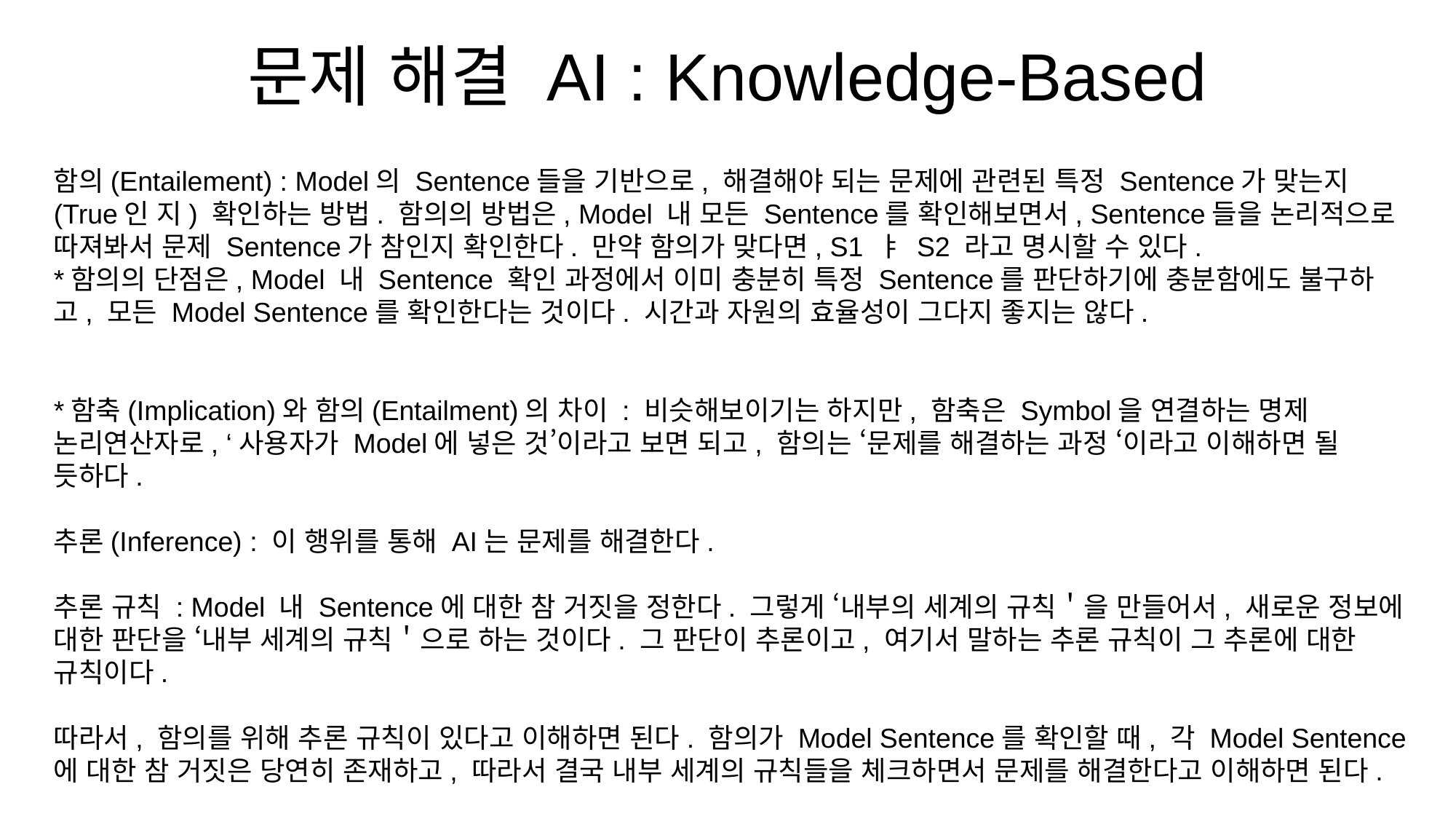

# 문제 해결 AI : Knowledge-Based
함의(Entailement) : Model의 Sentence들을 기반으로, 해결해야 되는 문제에 관련된 특정 Sentence가 맞는지(True인 지) 확인하는 방법. 함의의 방법은, Model 내 모든 Sentence를 확인해보면서, Sentence들을 논리적으로 따져봐서 문제 Sentence가 참인지 확인한다. 만약 함의가 맞다면, S1 ㅑ S2 라고 명시할 수 있다.
*함의의 단점은, Model 내 Sentence 확인 과정에서 이미 충분히 특정 Sentence를 판단하기에 충분함에도 불구하고, 모든 Model Sentence를 확인한다는 것이다. 시간과 자원의 효율성이 그다지 좋지는 않다.

*함축(Implication)와 함의(Entailment)의 차이 : 비슷해보이기는 하지만, 함축은 Symbol을 연결하는 명제 논리연산자로, ‘사용자가 Model에 넣은 것’이라고 보면 되고, 함의는 ‘문제를 해결하는 과정 ‘이라고 이해하면 될 듯하다.

추론(Inference) : 이 행위를 통해 AI는 문제를 해결한다.

추론 규칙 : Model 내 Sentence에 대한 참 거짓을 정한다. 그렇게 ‘내부의 세계의 규칙＇을 만들어서, 새로운 정보에 대한 판단을 ‘내부 세계의 규칙＇으로 하는 것이다. 그 판단이 추론이고, 여기서 말하는 추론 규칙이 그 추론에 대한 규칙이다.

따라서, 함의를 위해 추론 규칙이 있다고 이해하면 된다. 함의가 Model Sentence를 확인할 때, 각 Model Sentence에 대한 참 거짓은 당연히 존재하고, 따라서 결국 내부 세계의 규칙들을 체크하면서 문제를 해결한다고 이해하면 된다.